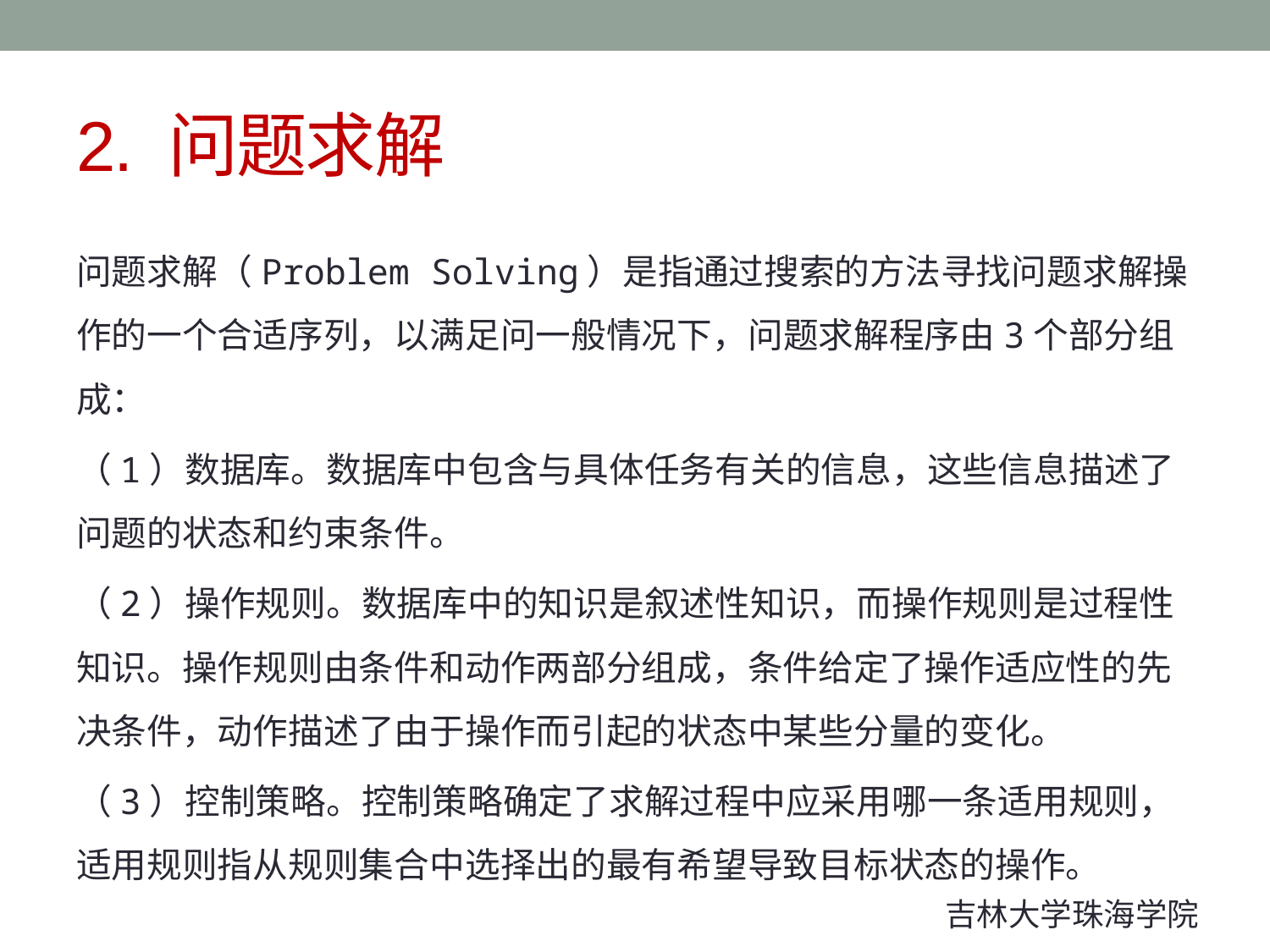

# 2. 问题求解
问题求解（Problem Solving）是指通过搜索的方法寻找问题求解操作的一个合适序列，以满足问一般情况下，问题求解程序由3个部分组成：
（1）数据库。数据库中包含与具体任务有关的信息，这些信息描述了问题的状态和约束条件。
（2）操作规则。数据库中的知识是叙述性知识，而操作规则是过程性知识。操作规则由条件和动作两部分组成，条件给定了操作适应性的先决条件，动作描述了由于操作而引起的状态中某些分量的变化。
（3）控制策略。控制策略确定了求解过程中应采用哪一条适用规则，适用规则指从规则集合中选择出的最有希望导致目标状态的操作。